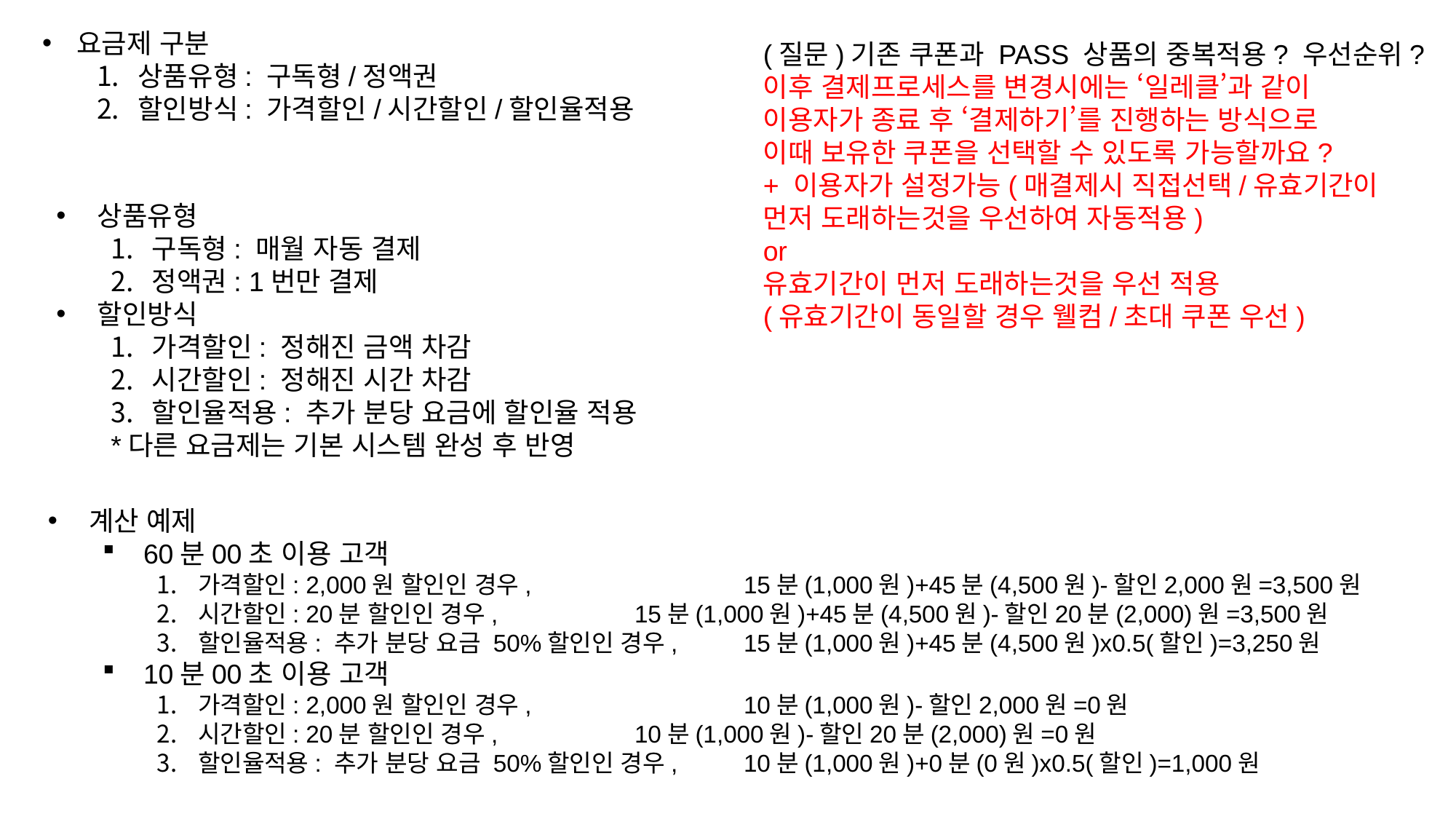

요금제 구분
상품유형: 구독형/정액권
할인방식: 가격할인/시간할인/할인율적용
(질문)기존 쿠폰과 PASS 상품의 중복적용? 우선순위?
이후 결제프로세스를 변경시에는 ‘일레클’과 같이
이용자가 종료 후 ‘결제하기’를 진행하는 방식으로
이때 보유한 쿠폰을 선택할 수 있도록 가능할까요?
+ 이용자가 설정가능(매결제시 직접선택/유효기간이
먼저 도래하는것을 우선하여 자동적용)
or
유효기간이 먼저 도래하는것을 우선 적용
(유효기간이 동일할 경우 웰컴/초대 쿠폰 우선)
상품유형
구독형: 매월 자동 결제
정액권: 1번만 결제
할인방식
가격할인: 정해진 금액 차감
시간할인: 정해진 시간 차감
할인율적용: 추가 분당 요금에 할인율 적용
*다른 요금제는 기본 시스템 완성 후 반영
계산 예제
60분00초 이용 고객
가격할인: 2,000원 할인인 경우,		15분(1,000원)+45분(4,500원)-할인2,000원=3,500원
시간할인: 20분 할인인 경우,		15분(1,000원)+45분(4,500원)-할인20분(2,000)원=3,500원
할인율적용: 추가 분당 요금 50%할인인 경우,	15분(1,000원)+45분(4,500원)x0.5(할인)=3,250원
10분00초 이용 고객
가격할인: 2,000원 할인인 경우,		10분(1,000원)-할인2,000원=0원
시간할인: 20분 할인인 경우,		10분(1,000원)-할인20분(2,000)원=0원
할인율적용: 추가 분당 요금 50%할인인 경우,	10분(1,000원)+0분(0원)x0.5(할인)=1,000원